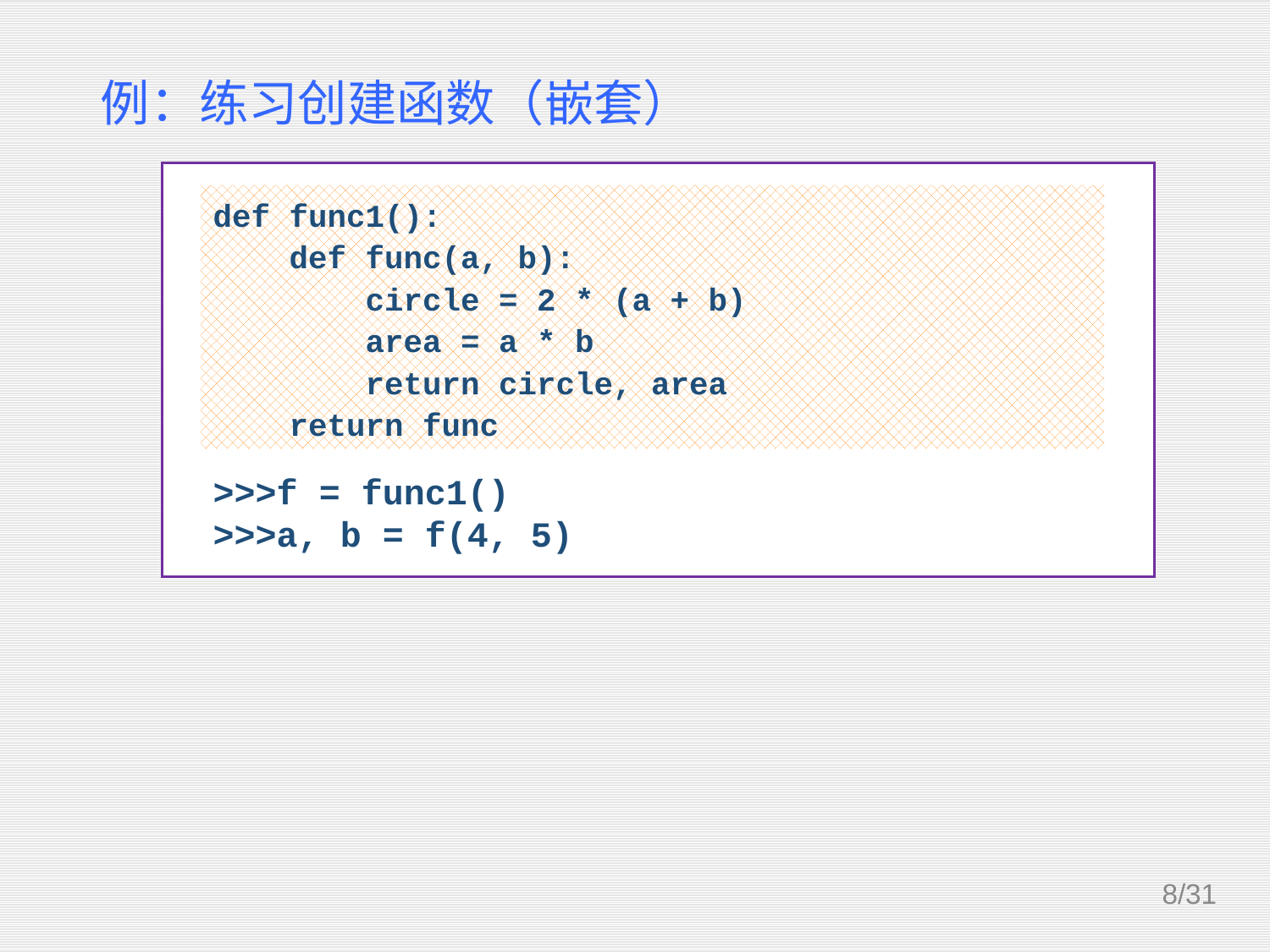

例：练习创建函数（嵌套）

def func1():
    def func(a, b):
        circle = 2 * (a + b)
        area = a * b
        return circle, area
    return func
>>>f = func1()
>>>a, b = f(4, 5)